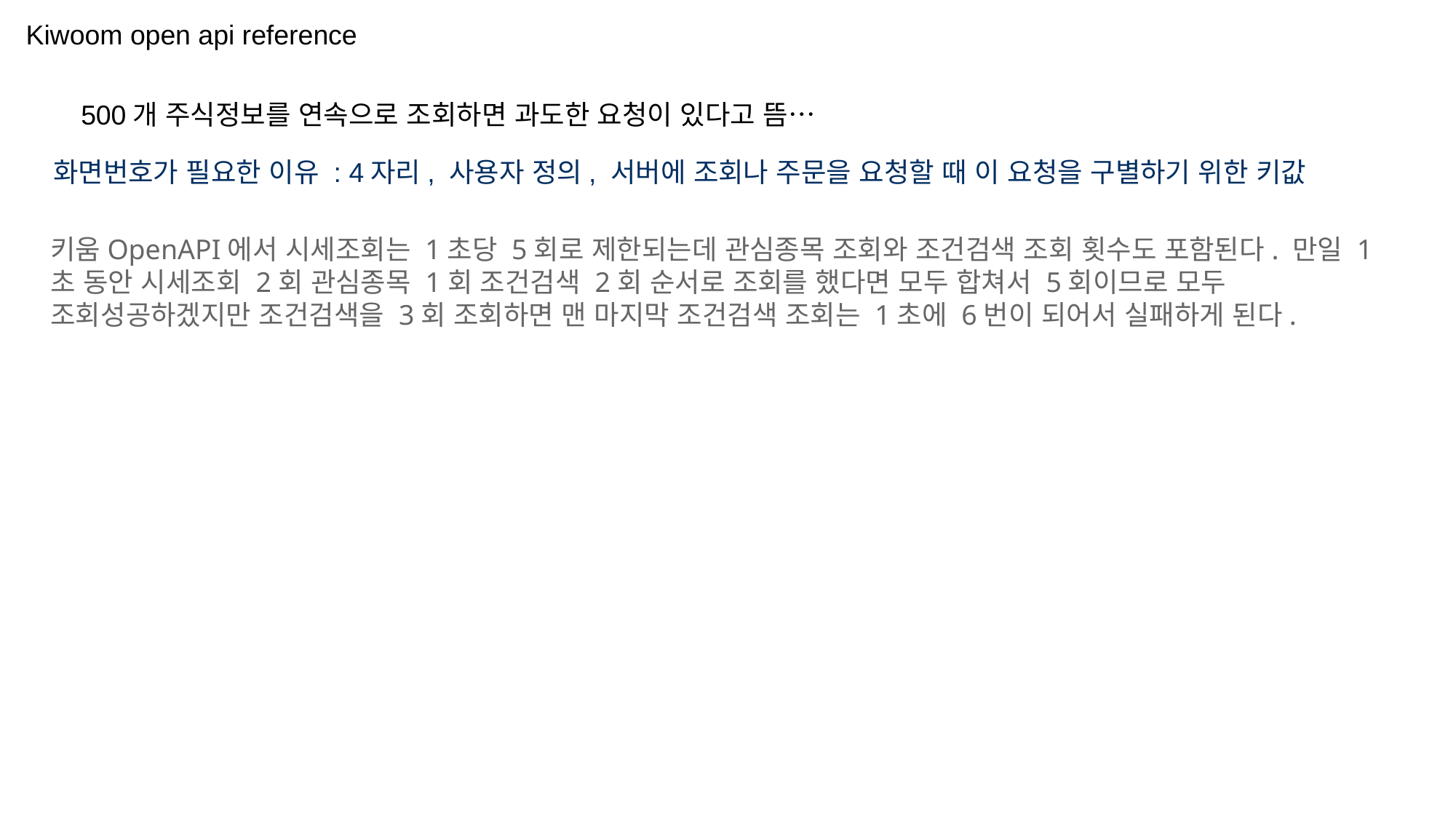

Kiwoom open api reference
500개 주식정보를 연속으로 조회하면 과도한 요청이 있다고 뜸…

화면번호가 필요한 이유 : 4자리, 사용자 정의, 서버에 조회나 주문을 요청할 때 이 요청을 구별하기 위한 키값
키움OpenAPI에서 시세조회는 1초당 5회로 제한되는데 관심종목 조회와 조건검색 조회 횟수도 포함된다. 만일 1초 동안 시세조회 2회 관심종목 1회 조건검색 2회 순서로 조회를 했다면 모두 합쳐서 5회이므로 모두 조회성공하겠지만 조건검색을 3회 조회하면 맨 마지막 조건검색 조회는 1초에 6번이 되어서 실패하게 된다.